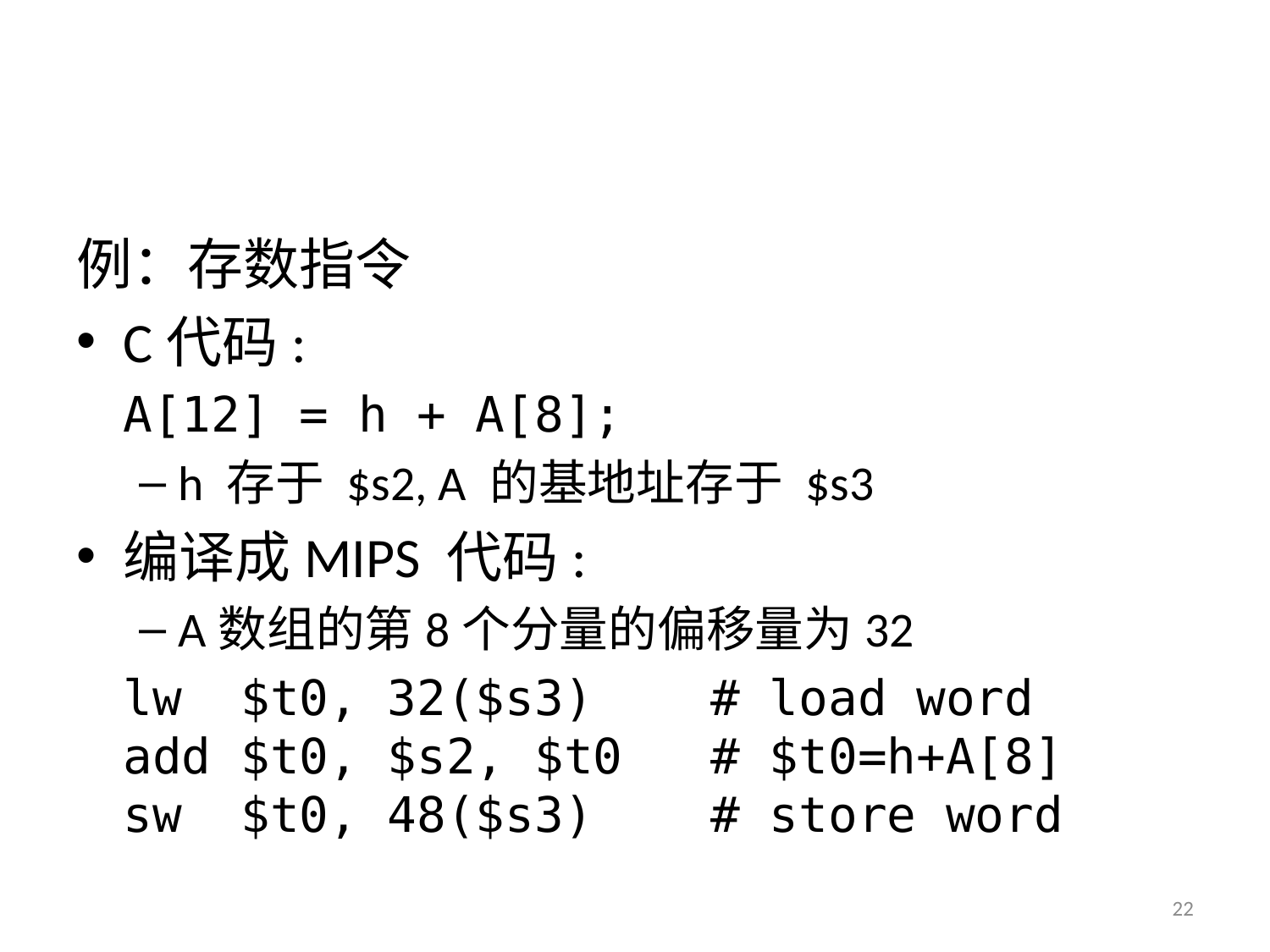

#
例：存数指令
C代码:
	A[12] = h + A[8];
h 存于 $s2, A 的基地址存于 $s3
编译成MIPS 代码:
A数组的第8个分量的偏移量为32
	lw  $t0, 32($s3)    # load word
add $t0, $s2, $t0   # $t0=h+A[8]
sw  $t0, 48($s3)    # store word

22